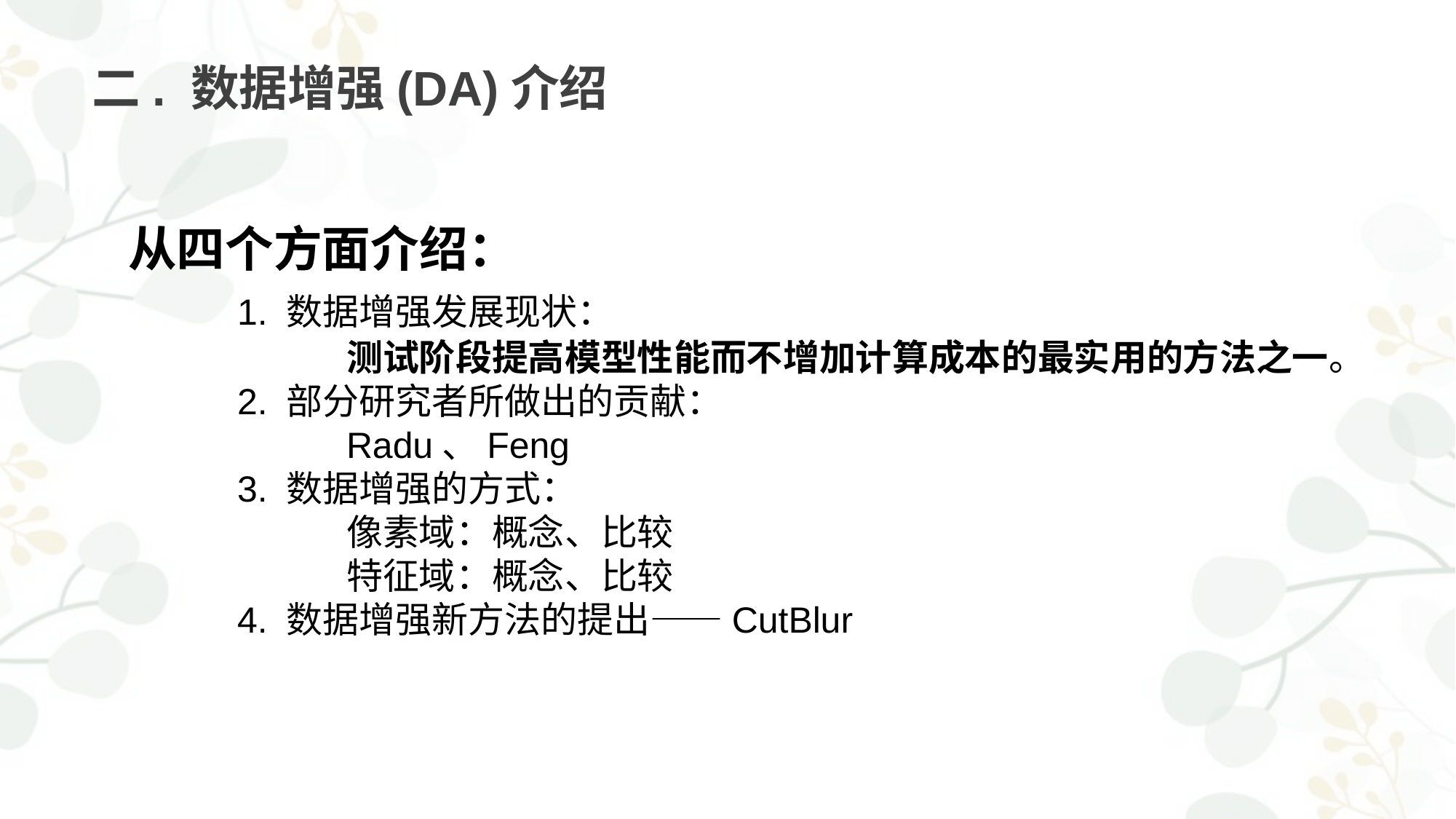

# 二. 数据增强(DA)介绍
从四个方面介绍：
	1. 数据增强发展现状：
		测试阶段提高模型性能而不增加计算成本的最实用的方法之一。
	2. 部分研究者所做出的贡献：
		Radu、Feng
	3. 数据增强的方式：
		像素域：概念、比较
		特征域：概念、比较
	4. 数据增强新方法的提出——CutBlur